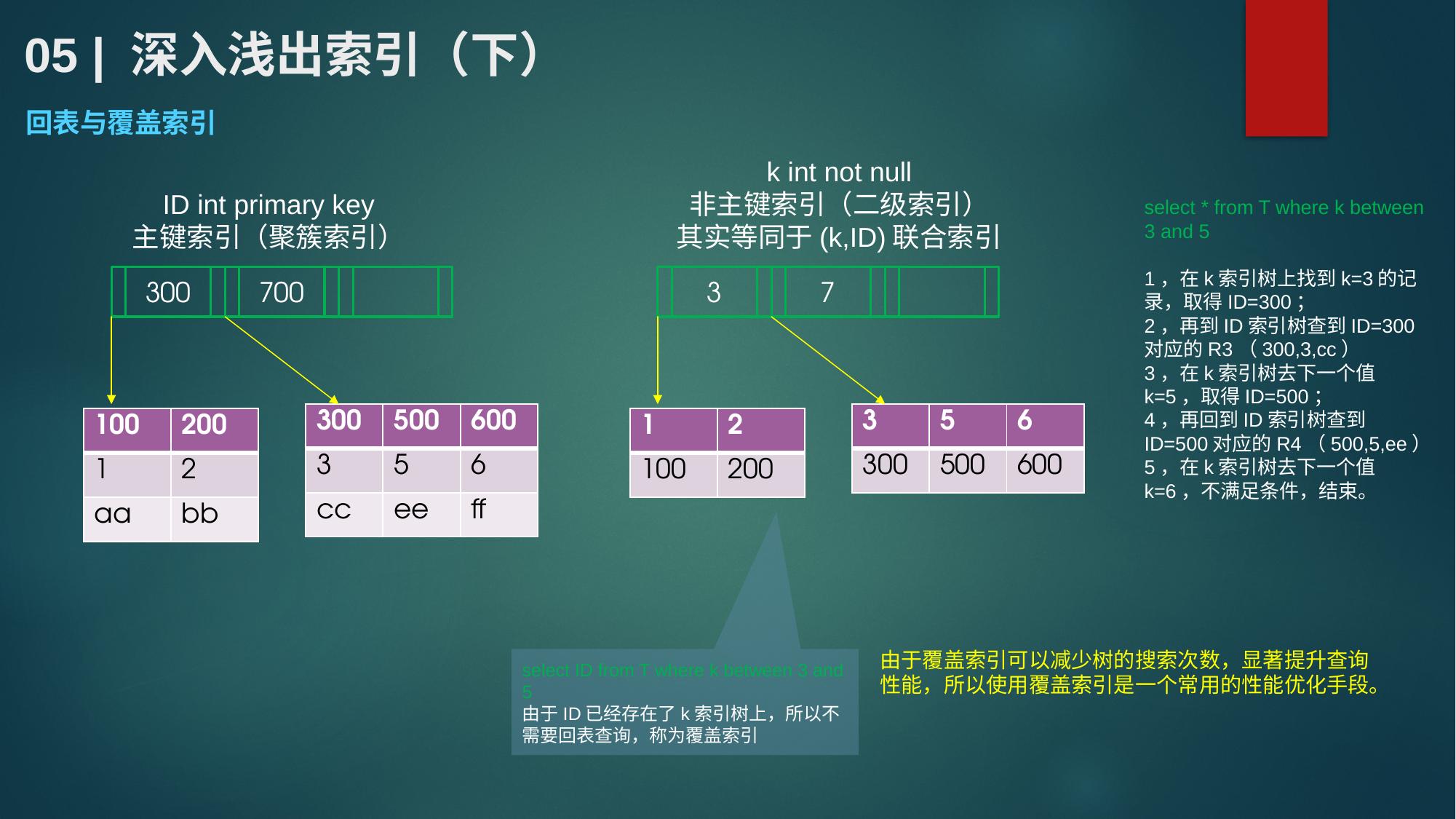

# 05 | 深入浅出索引（下）
回表与覆盖索引
k int not null
非主键索引（二级索引）
其实等同于(k,ID)联合索引
ID int primary key
主键索引（聚簇索引）
select * from T where k between 3 and 5

1，在k索引树上找到k=3的记录，取得ID=300；
2，再到ID索引树查到ID=300对应的R3（300,3,cc）
3，在k索引树去下一个值k=5，取得ID=500；
4，再回到ID索引树查到ID=500对应的R4（500,5,ee）
5，在k索引树去下一个值k=6，不满足条件，结束。
300
700

3
7

| 300 | 500 | 600 |
| --- | --- | --- |
| 3 | 5 | 6 |
| cc | ee | ff |
| 3 | 5 | 6 |
| --- | --- | --- |
| 300 | 500 | 600 |
| 100 | 200 |
| --- | --- |
| 1 | 2 |
| aa | bb |
| 1 | 2 |
| --- | --- |
| 100 | 200 |
由于覆盖索引可以减少树的搜索次数，显著提升查询性能，所以使用覆盖索引是一个常用的性能优化手段。
select ID from T where k between 3 and 5
由于ID已经存在了k索引树上，所以不需要回表查询，称为覆盖索引